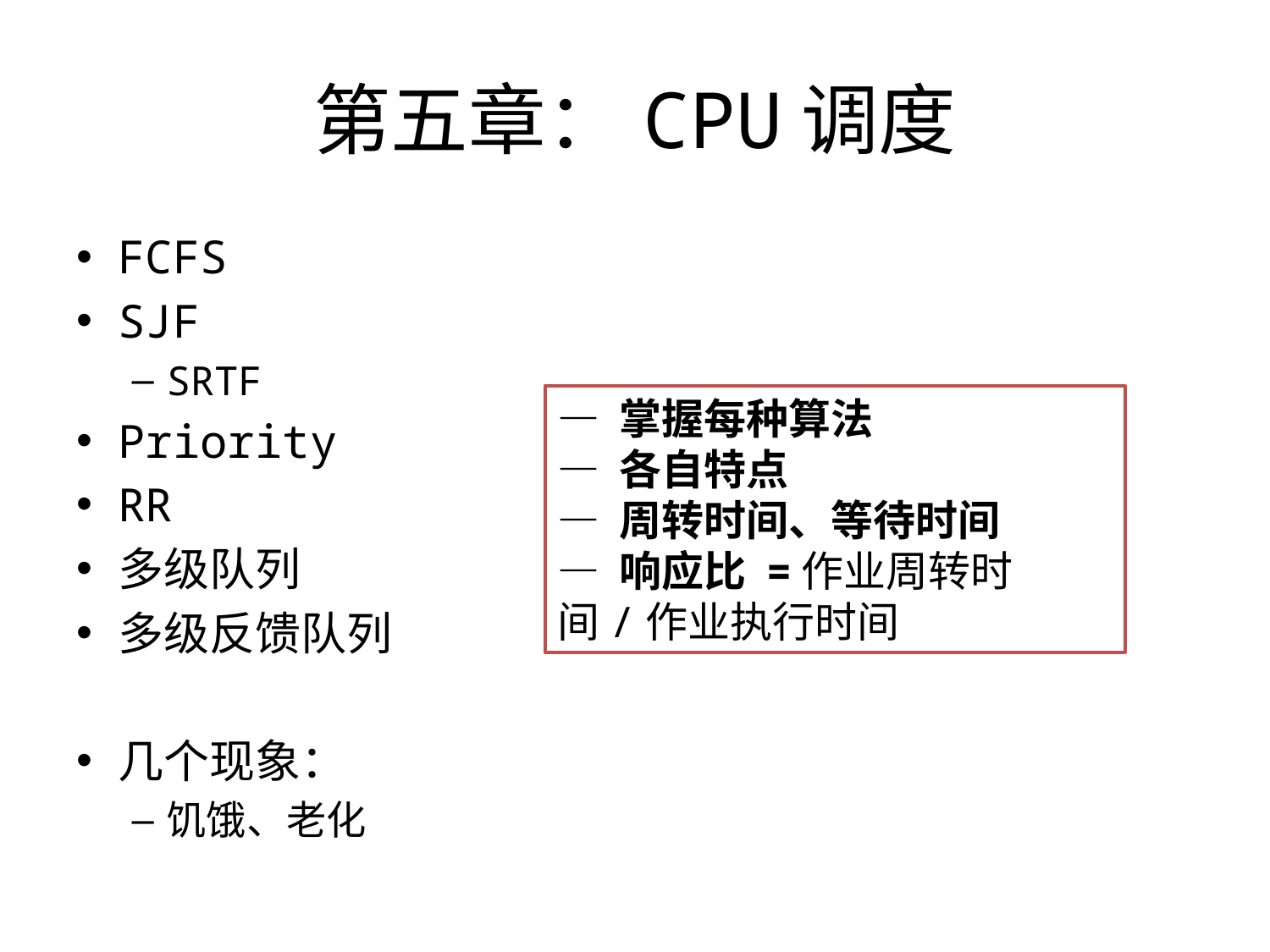

# 第五章：CPU调度
FCFS
SJF
SRTF
Priority
RR
多级队列
多级反馈队列

几个现象：
饥饿、老化
— 掌握每种算法
— 各自特点
— 周转时间、等待时间
— 响应比 =作业周转时间/作业执行时间